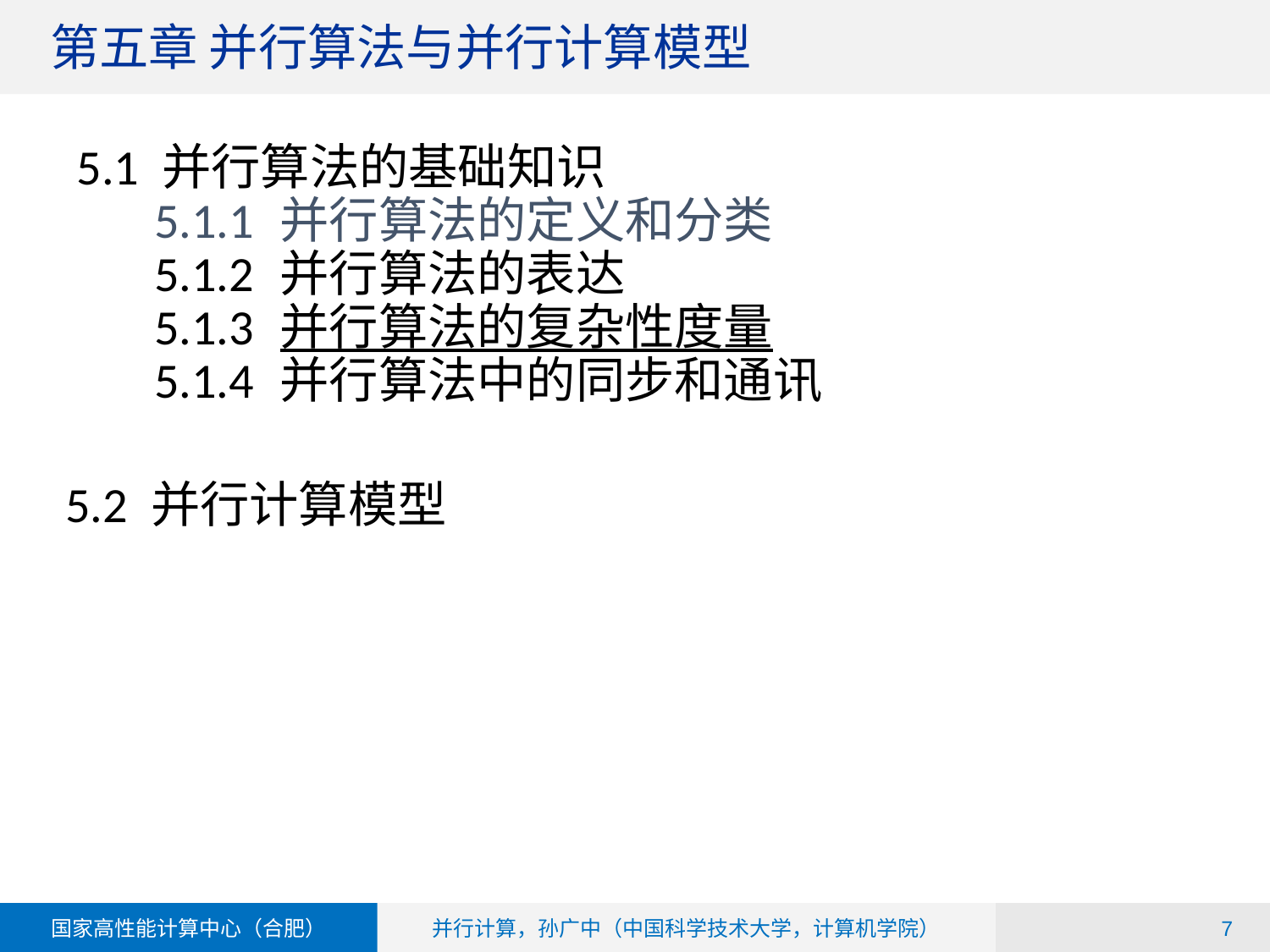

# 第五章 并行算法与并行计算模型
 5.1 并行算法的基础知识
       5.1.1 并行算法的定义和分类
       5.1.2 并行算法的表达
       5.1.3 并行算法的复杂性度量
       5.1.4 并行算法中的同步和通讯
5.2 并行计算模型

7